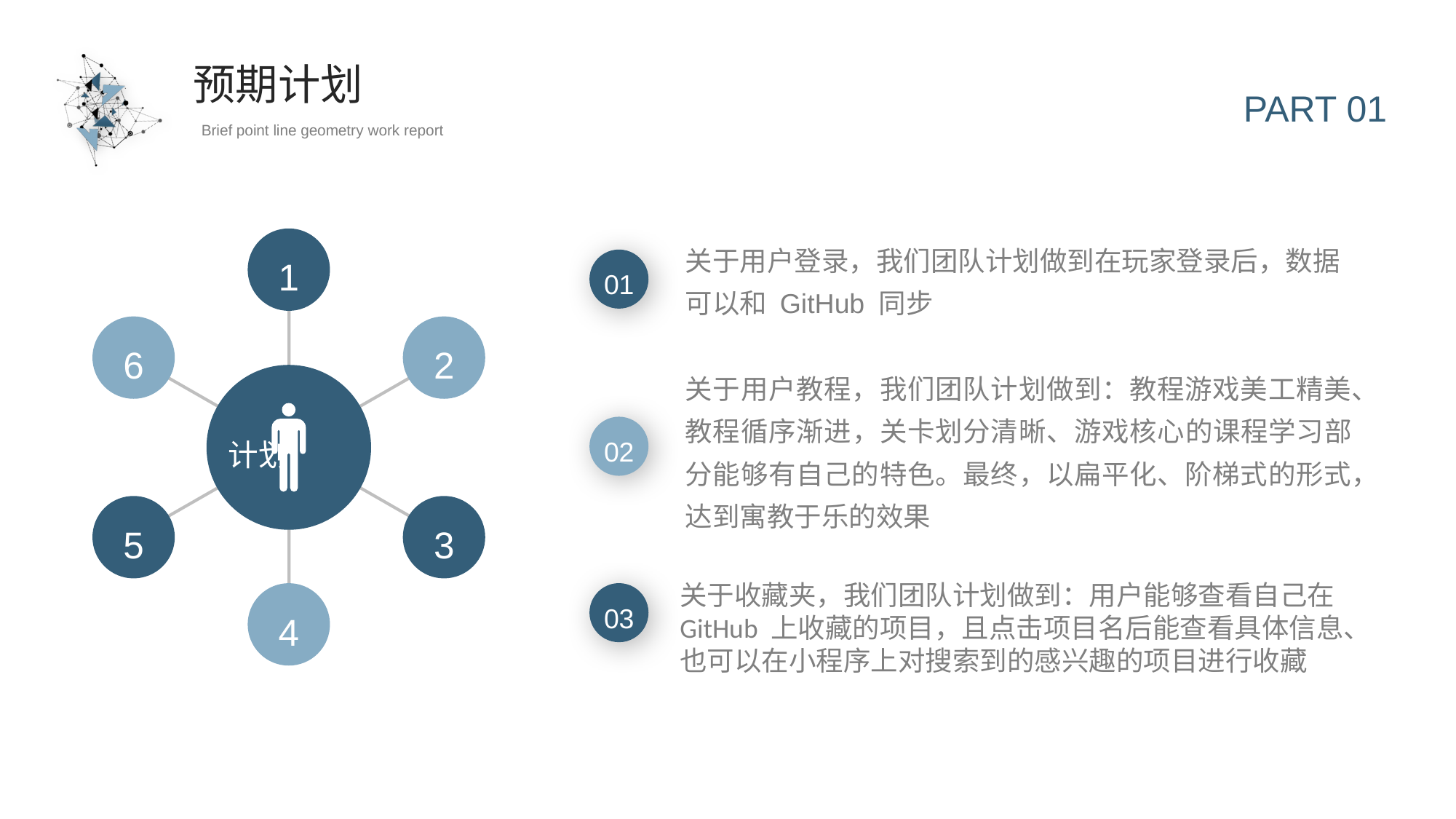

预期计划
1
2
6
5
3
4

关于用户登录，我们团队计划做到在玩家登录后，数据可以和 GitHub 同步
01
关于用户教程，我们团队计划做到：教程游戏美工精美、教程循序渐进，关卡划分清晰、游戏核心的课程学习部分能够有自己的特色。最终，以扁平化、阶梯式的形式，达到寓教于乐的效果
02
计划
关于收藏夹，我们团队计划做到：用户能够查看自己在 GitHub 上收藏的项目，且点击项目名后能查看具体信息、也可以在小程序上对搜索到的感兴趣的项目进行收藏
03